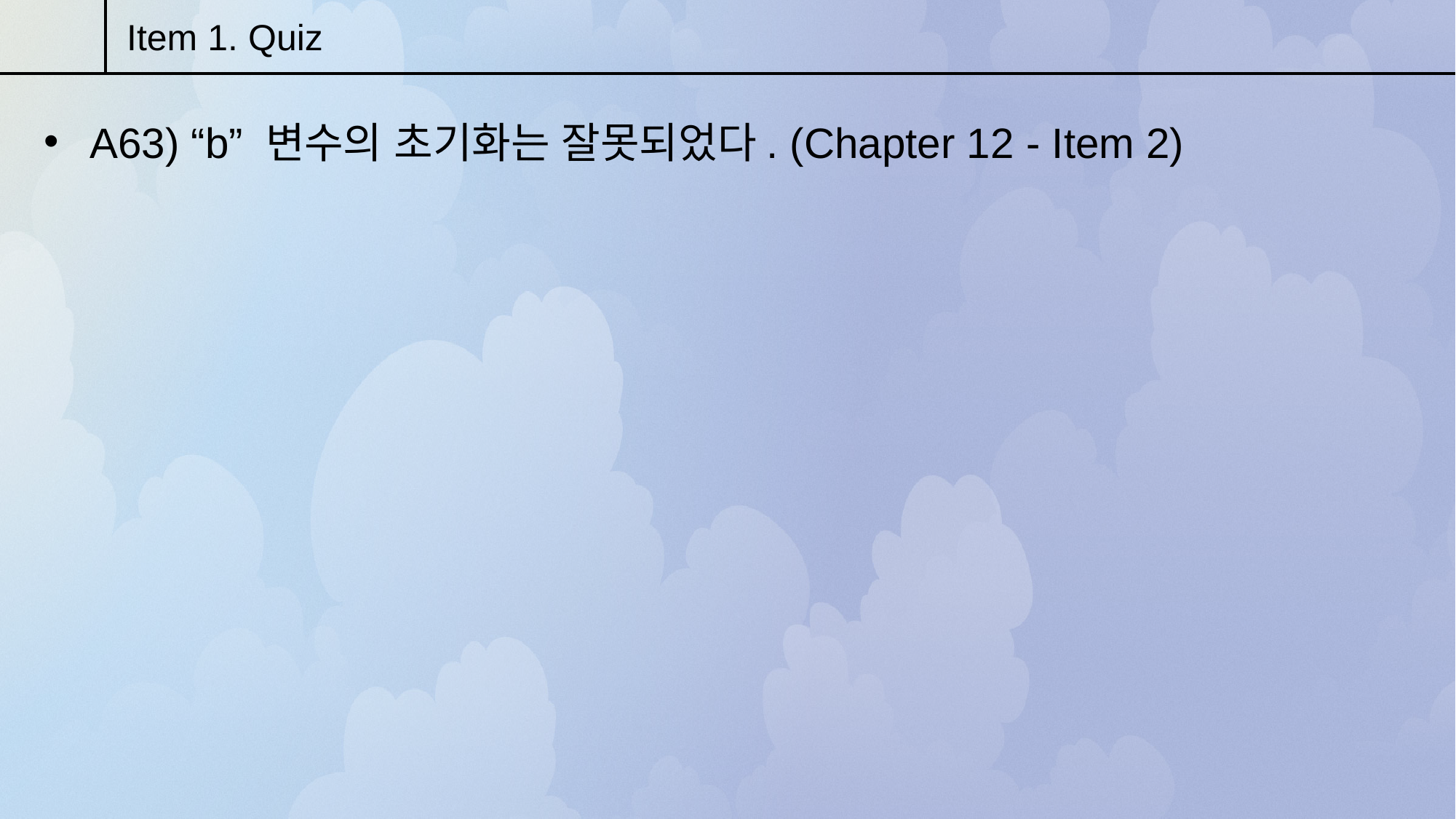

Item 1. Quiz
 A63) “b” 변수의 초기화는 잘못되었다. (Chapter 12 - Item 2)